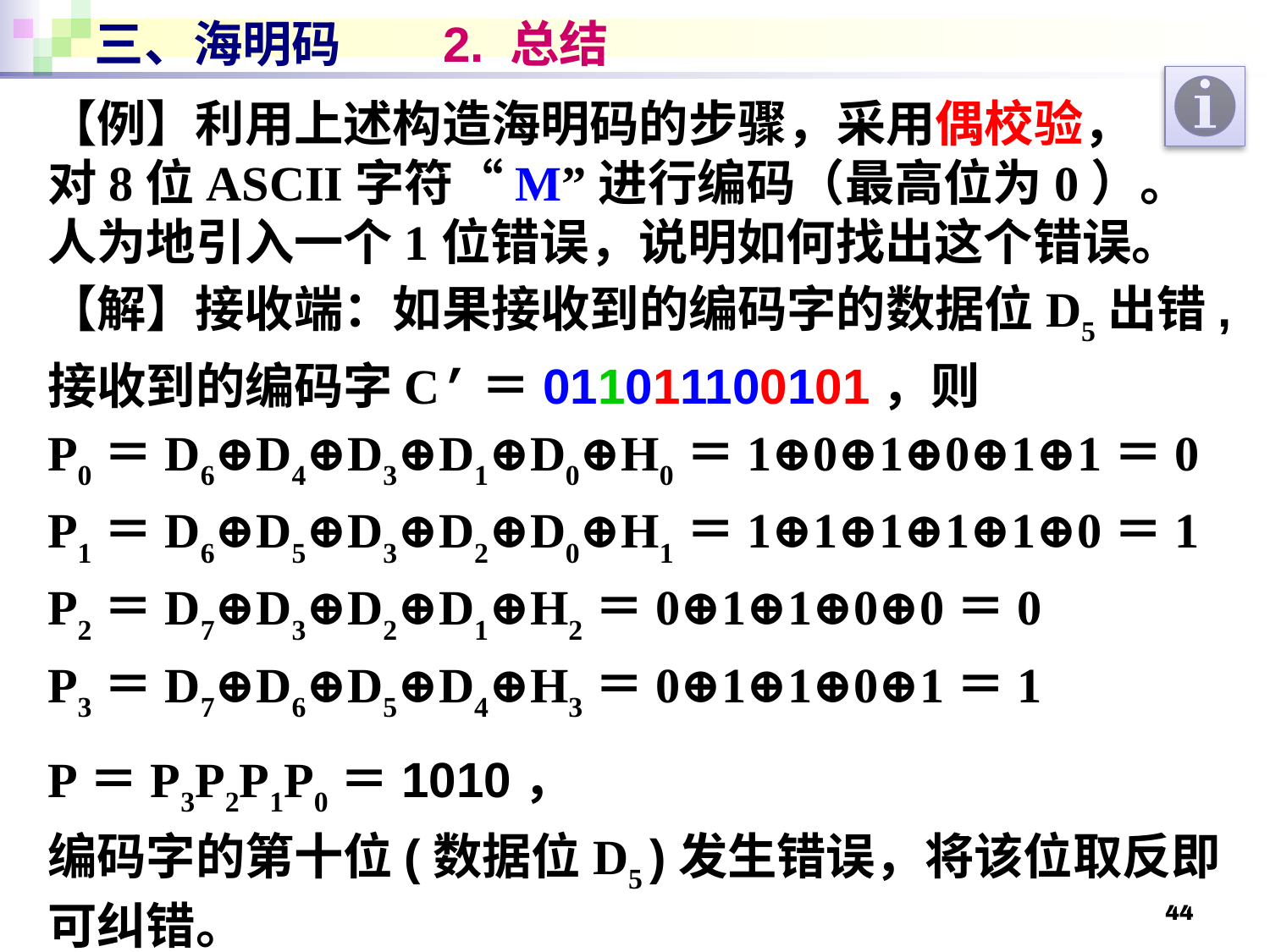

# 三、海明码        2. 总结

【例】利用上述构造海明码的步骤，采用偶校验，
对8位ASCII字符“M”进行编码（最高位为0）。
人为地引入一个1位错误，说明如何找出这个错误。
【解】接收端：如果接收到的编码字的数据位D5出错,
接收到的编码字C’＝011011100101，则
P0＝D6⊕D4⊕D3⊕D1⊕D0⊕H0＝1⊕0⊕1⊕0⊕1⊕1＝0
P1＝D6⊕D5⊕D3⊕D2⊕D0⊕H1＝1⊕1⊕1⊕1⊕1⊕0＝1
P2＝D7⊕D3⊕D2⊕D1⊕H2＝0⊕1⊕1⊕0⊕0＝0
P3＝D7⊕D6⊕D5⊕D4⊕H3＝0⊕1⊕1⊕0⊕1＝1
P＝P3P2P1P0＝1010，
编码字的第十位(数据位D5 )发生错误，将该位取反即可纠错。
44